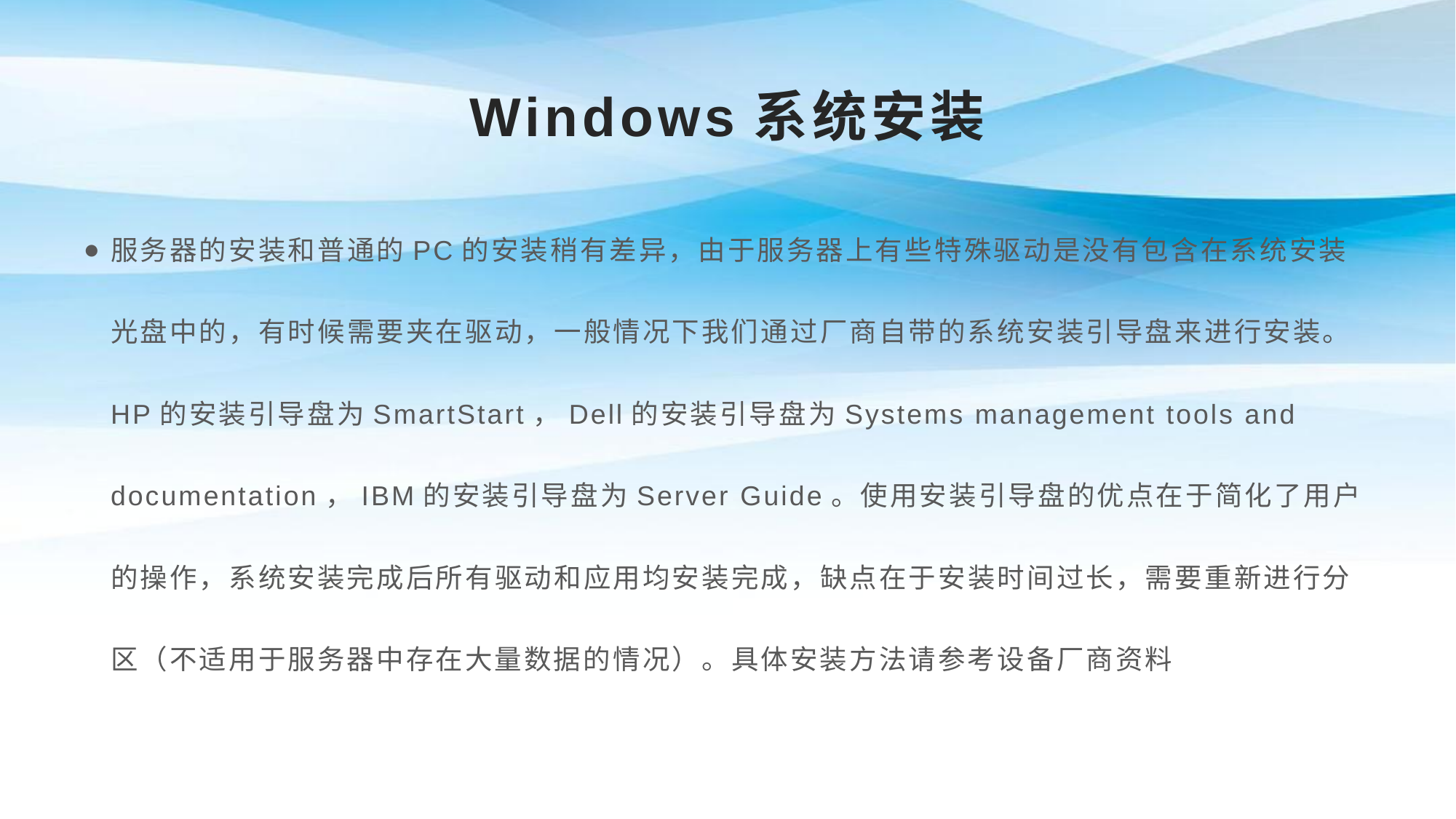

# Windows系统安装
服务器的安装和普通的PC的安装稍有差异，由于服务器上有些特殊驱动是没有包含在系统安装光盘中的，有时候需要夹在驱动，一般情况下我们通过厂商自带的系统安装引导盘来进行安装。HP的安装引导盘为SmartStart，Dell的安装引导盘为Systems management tools and documentation，IBM的安装引导盘为Server Guide。使用安装引导盘的优点在于简化了用户的操作，系统安装完成后所有驱动和应用均安装完成，缺点在于安装时间过长，需要重新进行分区（不适用于服务器中存在大量数据的情况）。具体安装方法请参考设备厂商资料